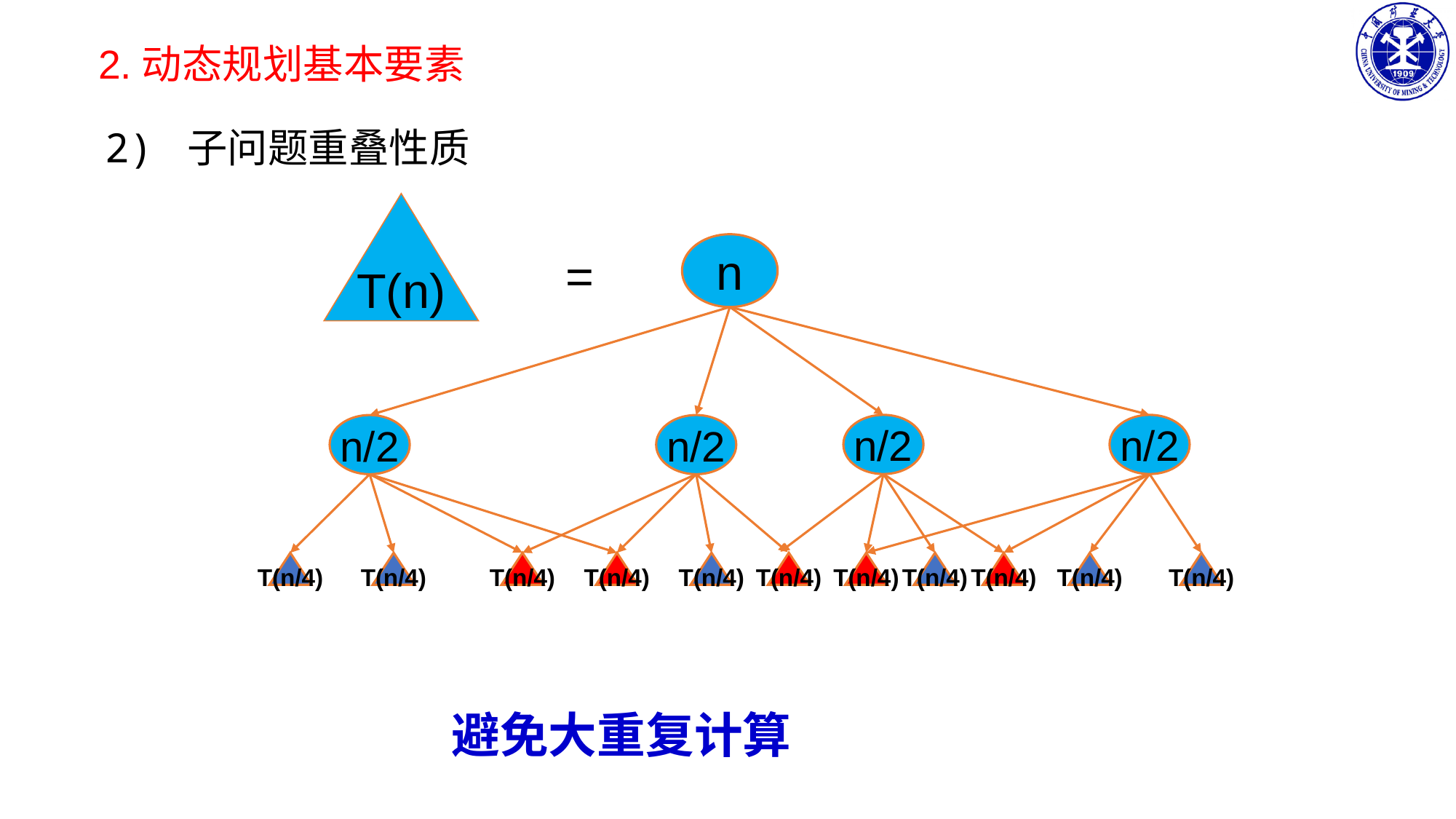

2.动态规划基本要素
2) 子问题重叠性质
T(n)
n
=
n/2
n/2
n/2
n/2
T(n/4)
T(n/4)
T(n/4)
T(n/4)
T(n/4)
T(n/4)
T(n/4)
T(n/4)
T(n/4)
T(n/4)
T(n/4)
避免大重复计算